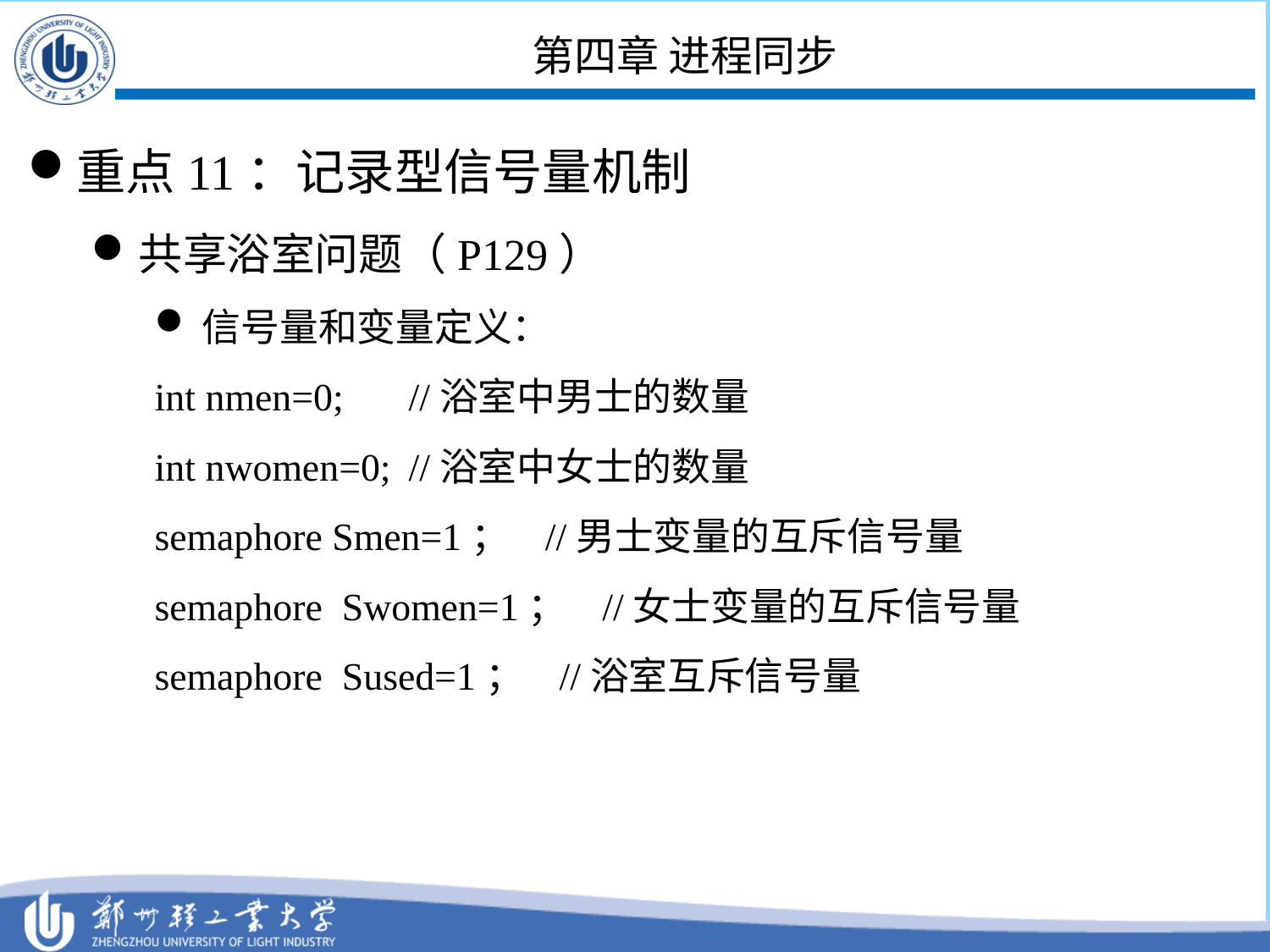

# 第四章 进程同步
重点11：记录型信号量机制
共享浴室问题（P129）
信号量和变量定义：
int nmen=0;	//浴室中男士的数量
int nwomen=0;	//浴室中女士的数量
semaphore Smen=1；   //男士变量的互斥信号量
semaphore  Swomen=1；   //女士变量的互斥信号量
semaphore  Sused=1；   //浴室互斥信号量